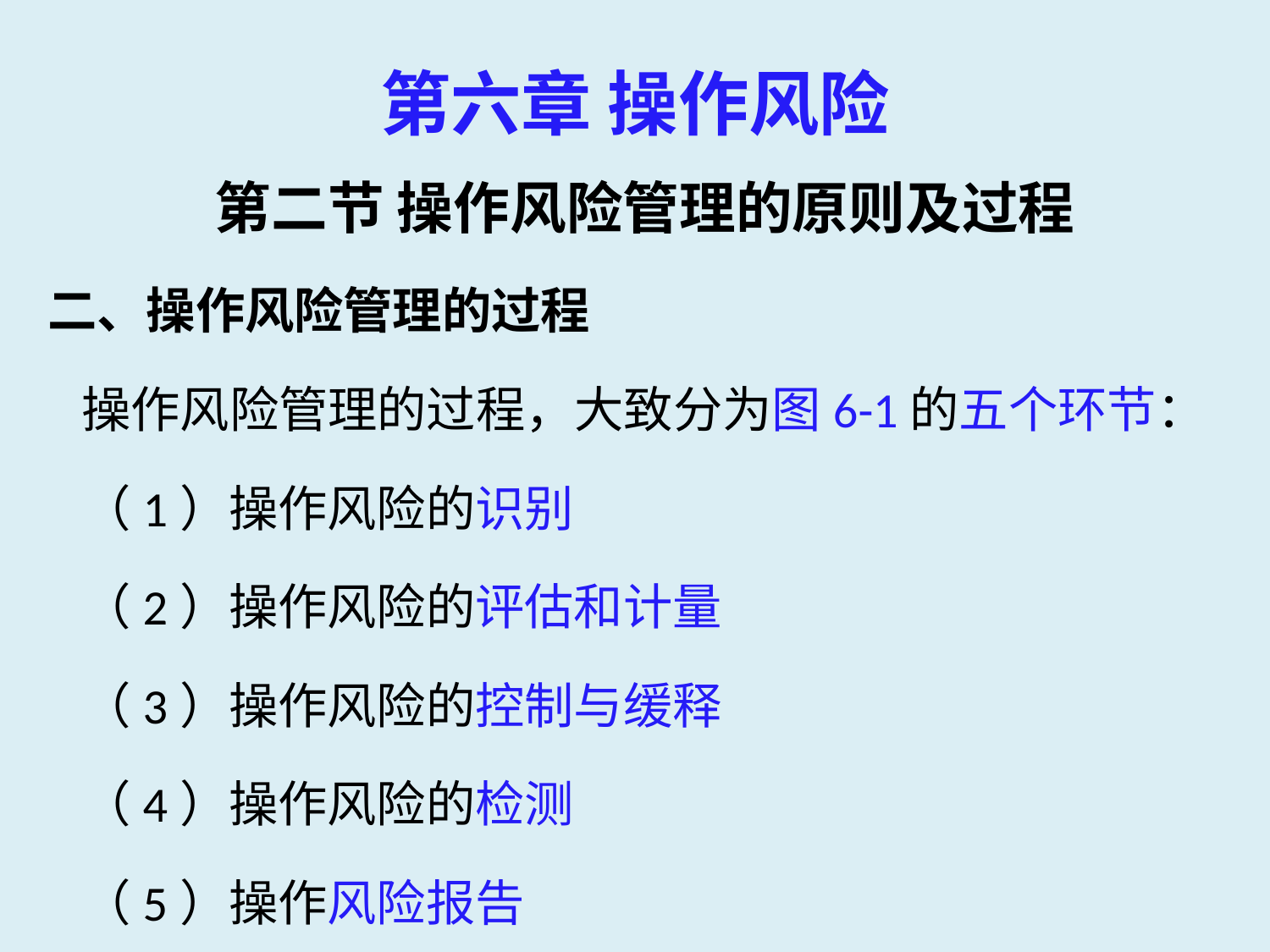

# 第六章 操作风险
第二节 操作风险管理的原则及过程
二、操作风险管理的过程
  操作风险管理的过程，大致分为图6-1的五个环节：
  （1）操作风险的识别
  （2）操作风险的评估和计量
  （3）操作风险的控制与缓释
  （4）操作风险的检测
  （5）操作风险报告

11